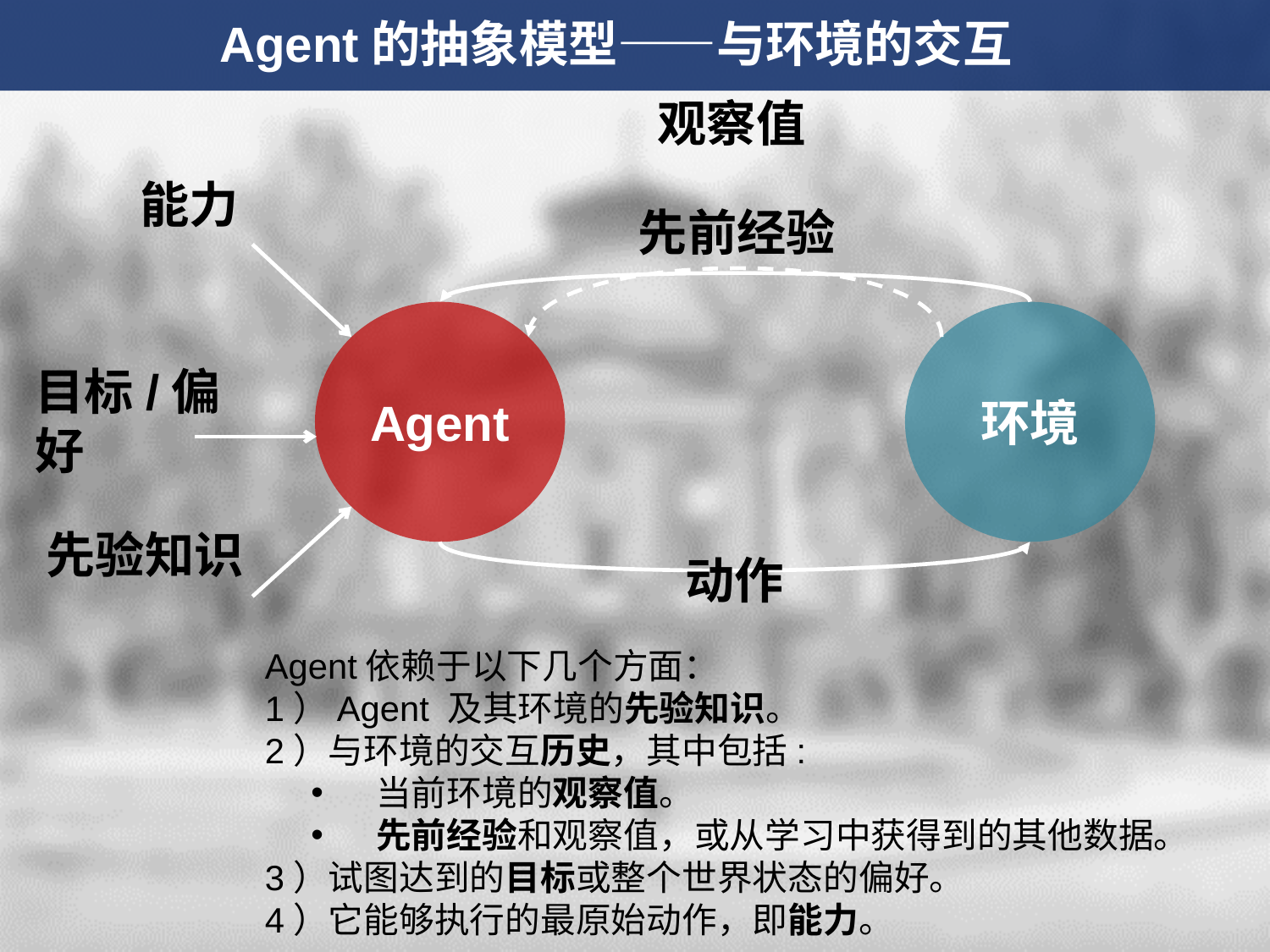

Agent的抽象模型——与环境的交互
观察值
能力
先前经验
Agent
环境
目标/偏好
先验知识
动作
Agent依赖于以下几个方面：
1）Agent 及其环境的先验知识。
2）与环境的交互历史，其中包括:
当前环境的观察值。
先前经验和观察值，或从学习中获得到的其他数据。
3）试图达到的目标或整个世界状态的偏好。
4）它能够执行的最原始动作，即能力。